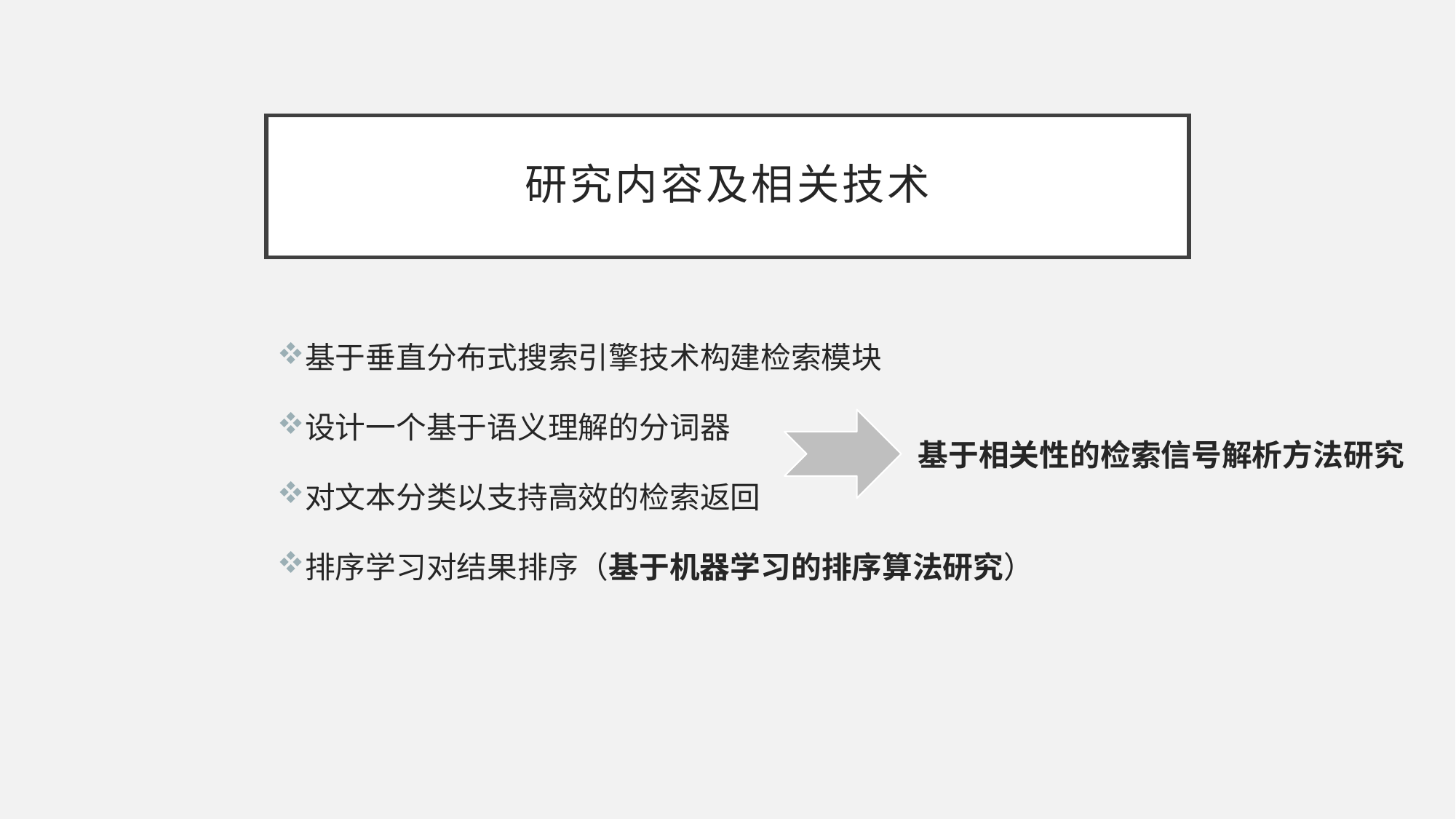

# 研究内容及相关技术
基于垂直分布式搜索引擎技术构建检索模块
设计一个基于语义理解的分词器
对文本分类以支持高效的检索返回
排序学习对结果排序（基于机器学习的排序算法研究）

基于相关性的检索信号解析方法研究